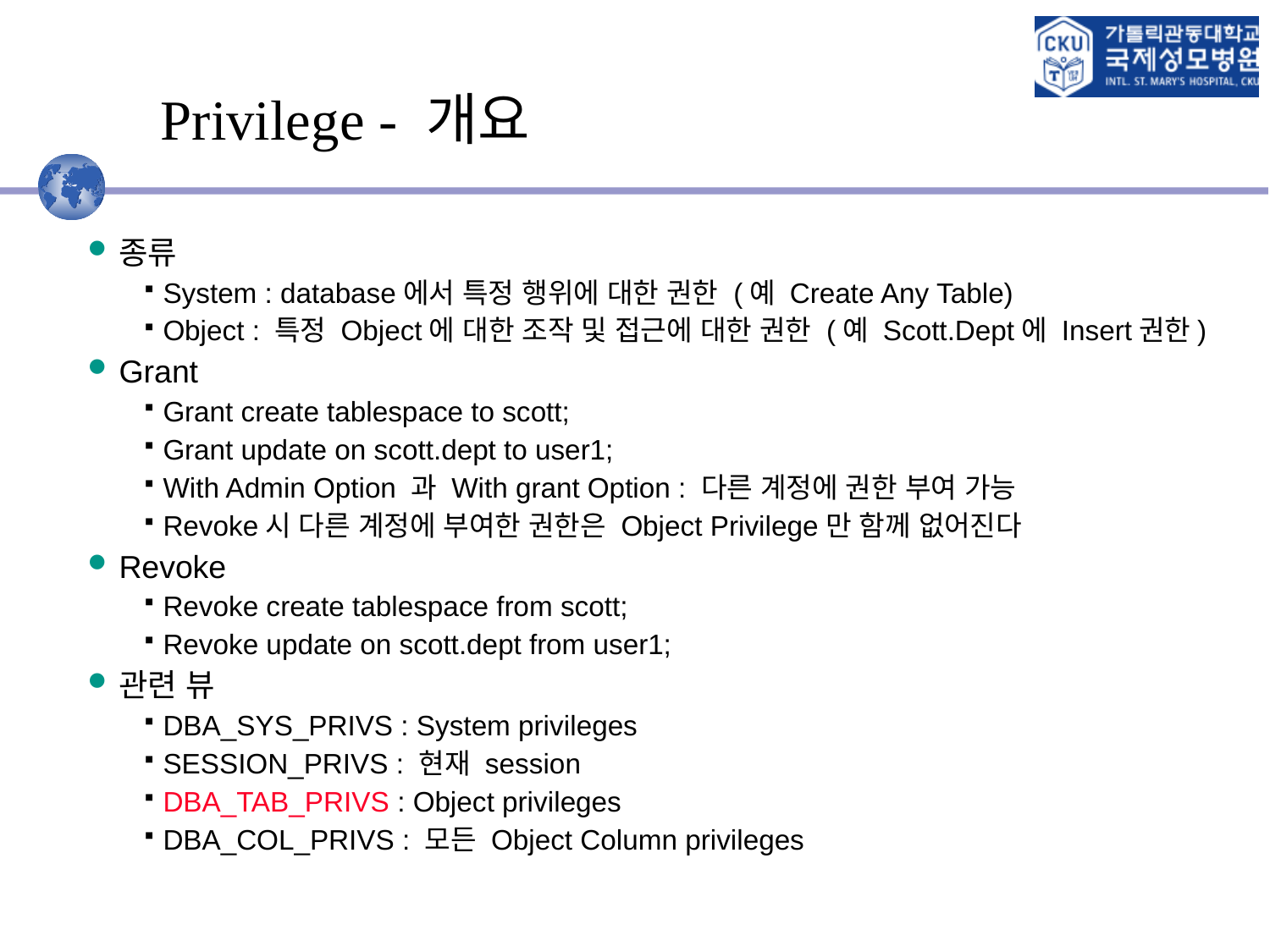

# Privilege - 개요

종류
System : database에서 특정 행위에 대한 권한 (예 Create Any Table)
Object : 특정 Object에 대한 조작 및 접근에 대한 권한 (예 Scott.Dept에 Insert권한)
Grant
Grant create tablespace to scott;
Grant update on scott.dept to user1;
With Admin Option 과 With grant Option : 다른 계정에 권한 부여 가능
Revoke시 다른 계정에 부여한 권한은 Object Privilege만 함께 없어진다
Revoke
Revoke create tablespace from scott;
Revoke update on scott.dept from user1;
관련 뷰
DBA_SYS_PRIVS : System privileges
SESSION_PRIVS : 현재 session
DBA_TAB_PRIVS : Object privileges
DBA_COL_PRIVS : 모든 Object Column privileges